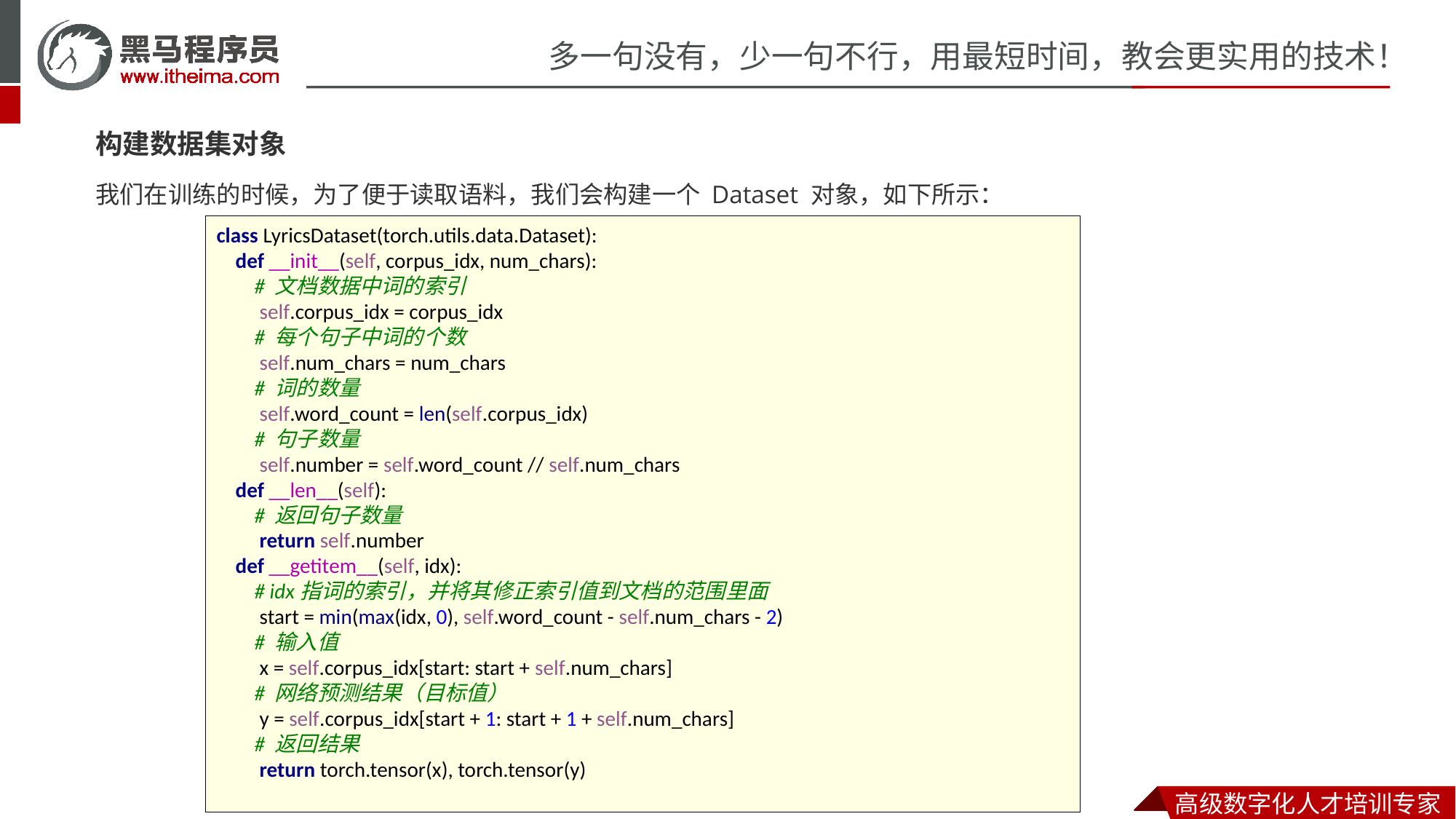

构建数据集对象
我们在训练的时候，为了便于读取语料，我们会构建一个 Dataset 对象，如下所示：

class LyricsDataset(torch.utils.data.Dataset):
    def __init__(self, corpus_idx, num_chars):
        # 文档数据中词的索引
        self.corpus_idx = corpus_idx
        # 每个句子中词的个数
        self.num_chars = num_chars
        # 词的数量
        self.word_count = len(self.corpus_idx)
        # 句子数量
        self.number = self.word_count // self.num_chars
    def __len__(self):
        # 返回句子数量
        return self.number
    def __getitem__(self, idx):
        # idx指词的索引，并将其修正索引值到文档的范围里面
        start = min(max(idx, 0), self.word_count - self.num_chars - 2)
        # 输入值
        x = self.corpus_idx[start: start + self.num_chars]
        # 网络预测结果（目标值）
        y = self.corpus_idx[start + 1: start + 1 + self.num_chars]
        # 返回结果
        return torch.tensor(x), torch.tensor(y)